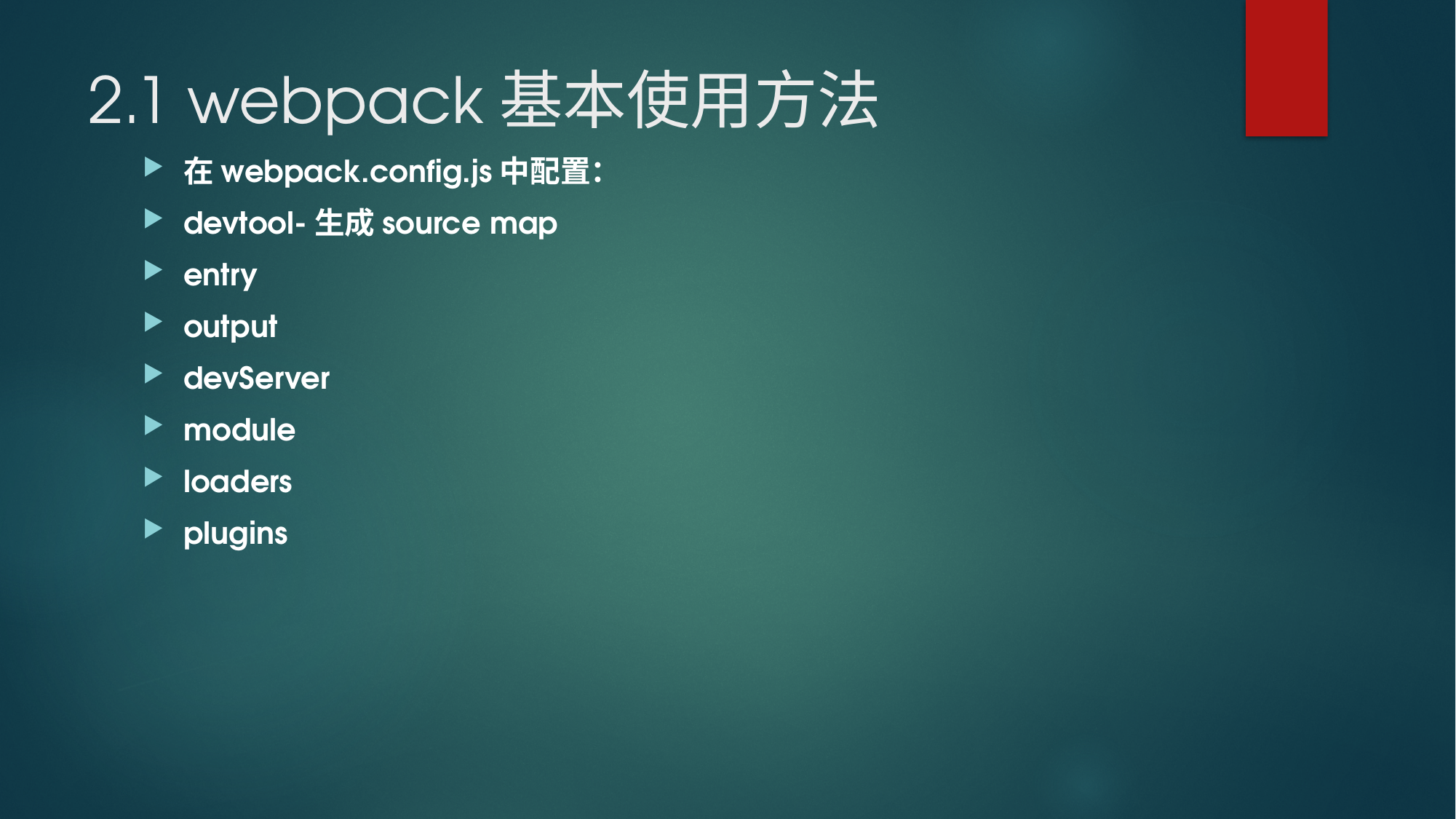

# 2.1 webpack基本使用方法
在webpack.config.js中配置：
devtool-生成source map
entry
output
devServer
module
loaders
plugins